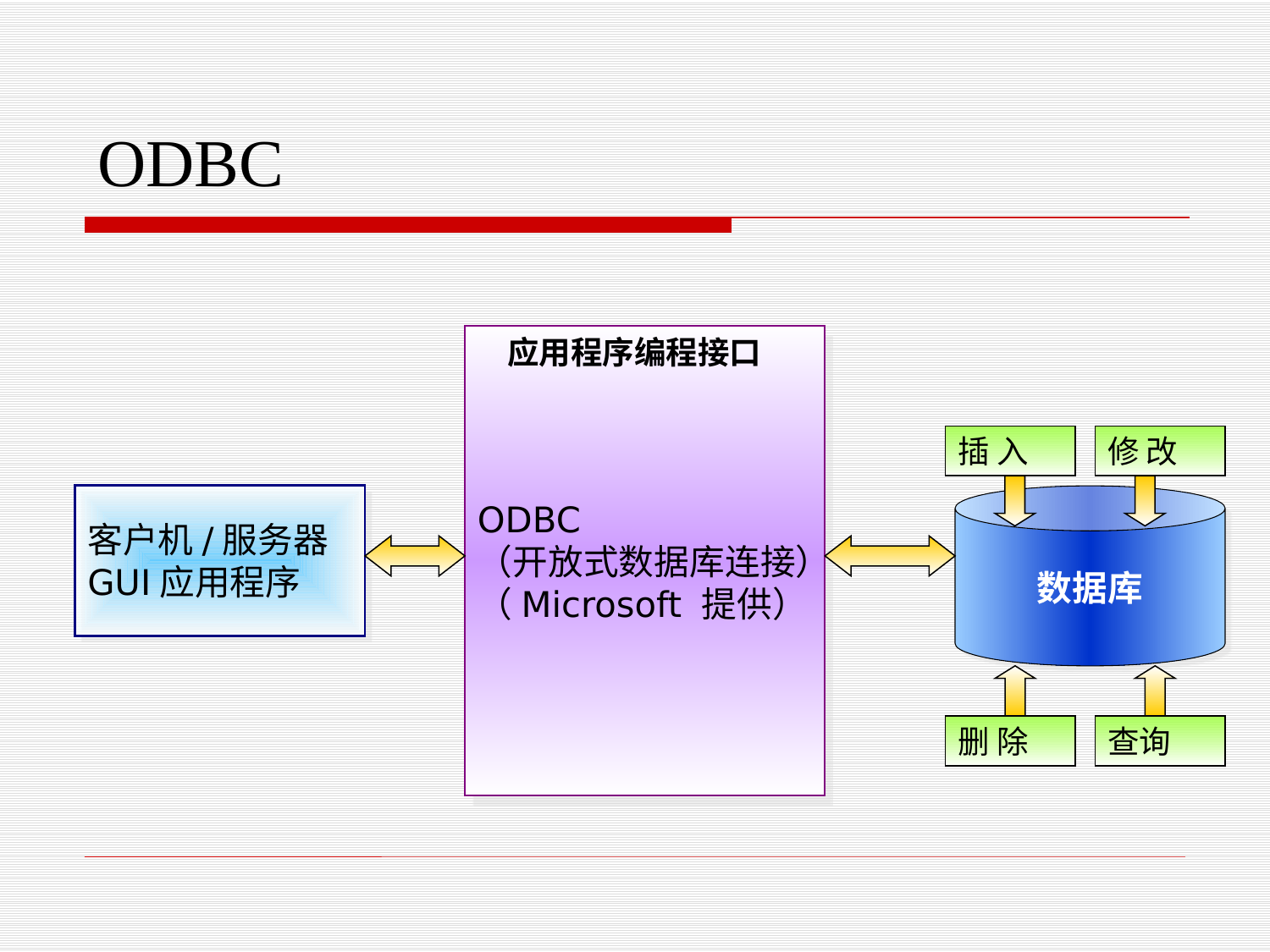

# ODBC
ODBC
（开放式数据库连接）
（Microsoft 提供）
应用程序编程接口
插 入
修 改

客户机/服务器
GUI应用程序
数据库

删 除
查询